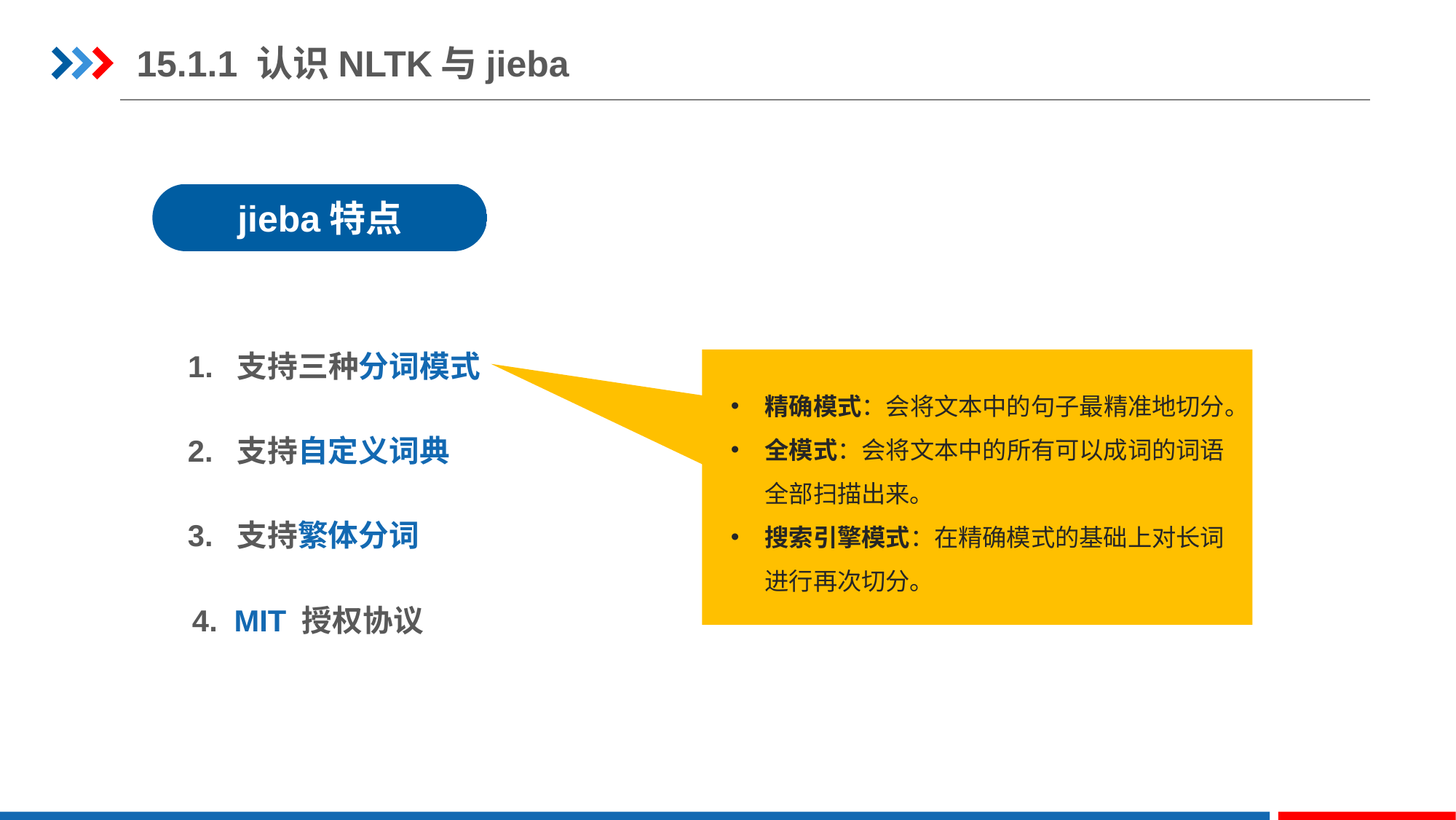

15.1.1 认识NLTK与jieba
jieba特点
1.  支持三种分词模式

精确模式：会将文本中的句子最精准地切分。
全模式：会将文本中的所有可以成词的词语全部扫描出来。
搜索引擎模式：在精确模式的基础上对长词进行再次切分。
2.  支持自定义词典
3.  支持繁体分词
4.  MIT 授权协议